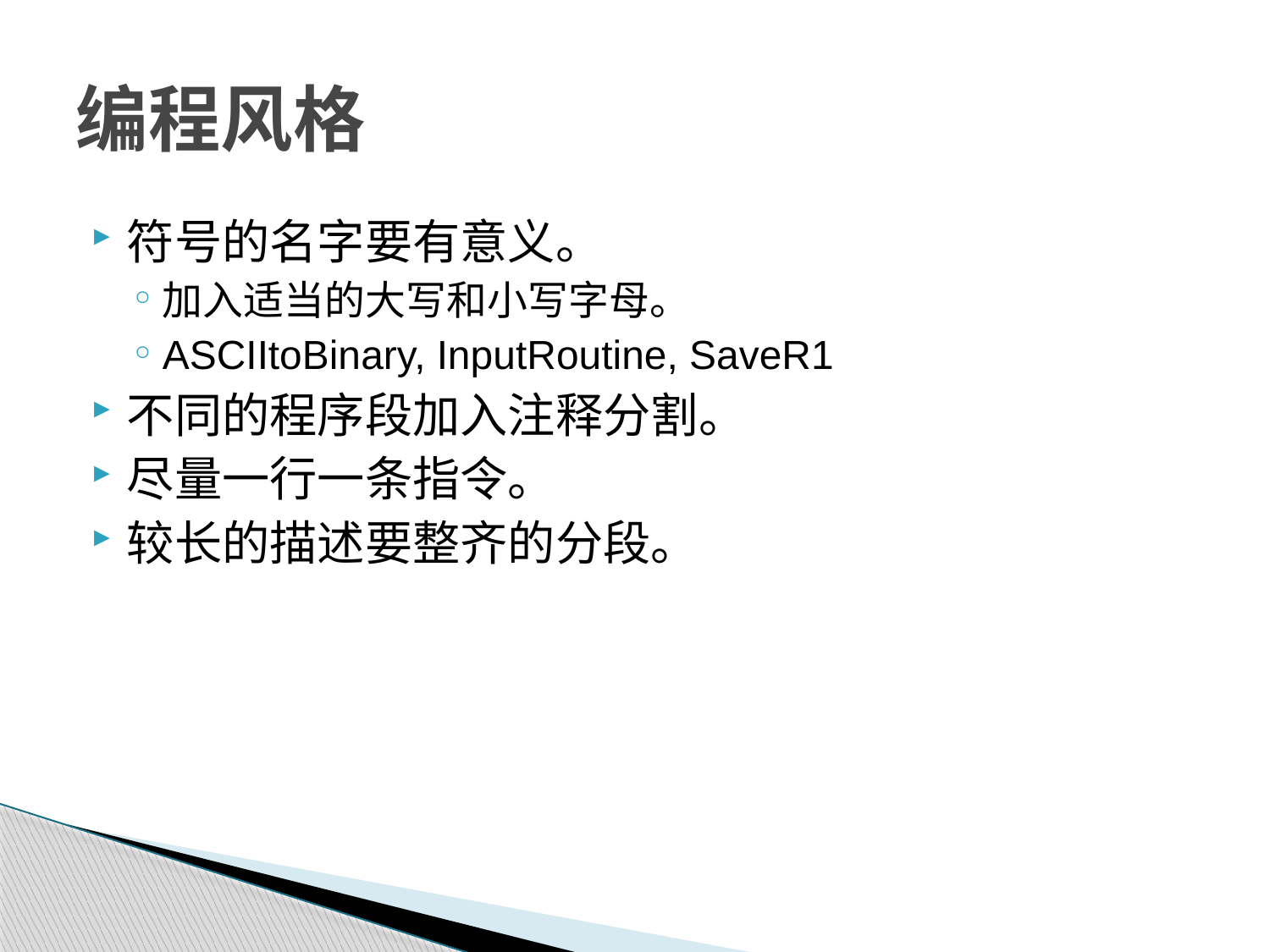

# 编程风格
符号的名字要有意义。
加入适当的大写和小写字母。
ASCIItoBinary, InputRoutine, SaveR1
不同的程序段加入注释分割。
尽量一行一条指令。
较长的描述要整齐的分段。